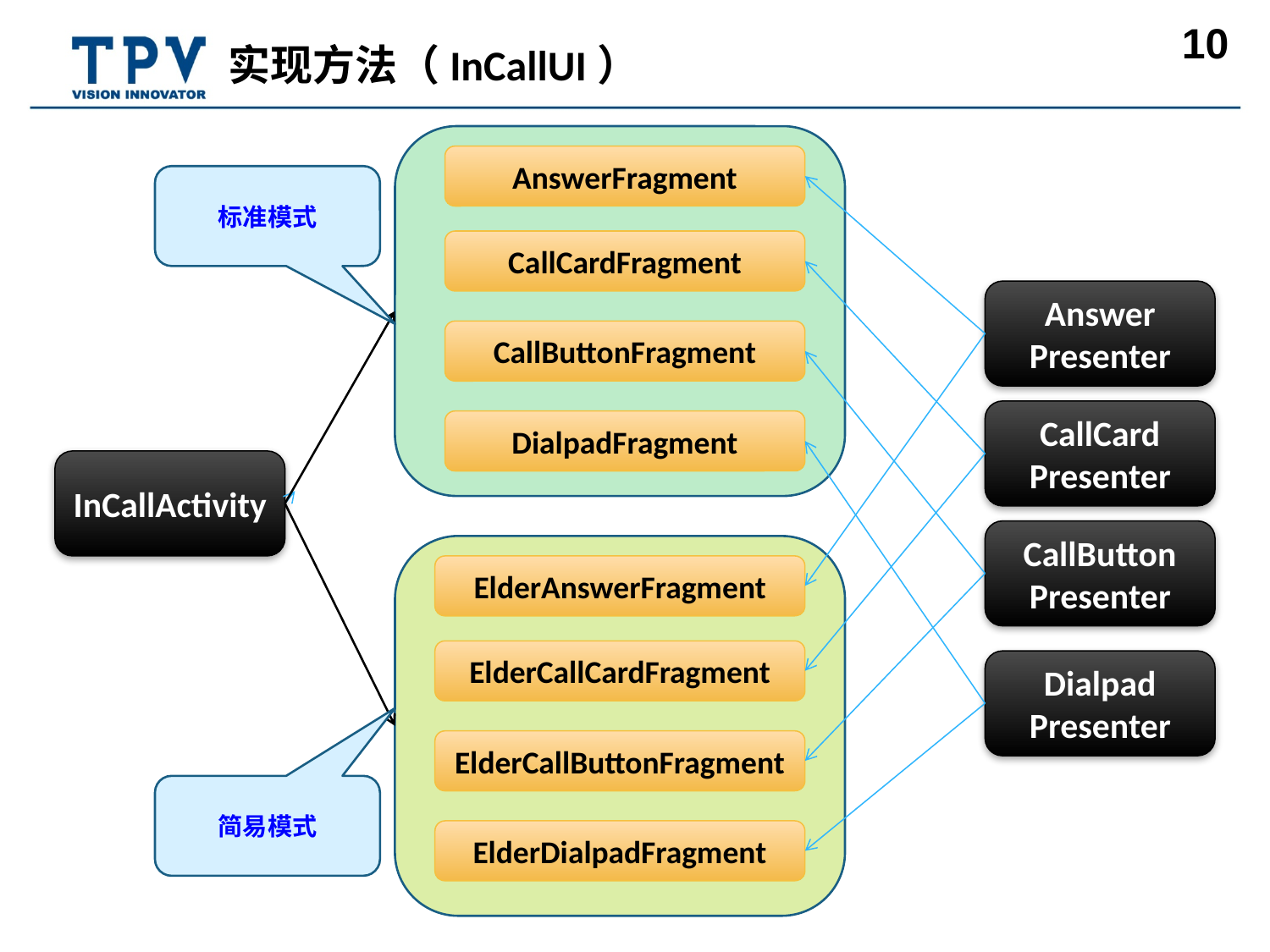

实现方法（InCallUI）

AnswerFragment
标准模式
CallCardFragment
Answer
Presenter
CallButtonFragment
CallCard
Presenter
DialpadFragment
InCallActivity
CallButton
Presenter

ElderAnswerFragment
ElderCallCardFragment
Dialpad
Presenter
ElderCallButtonFragment
简易模式
ElderDialpadFragment